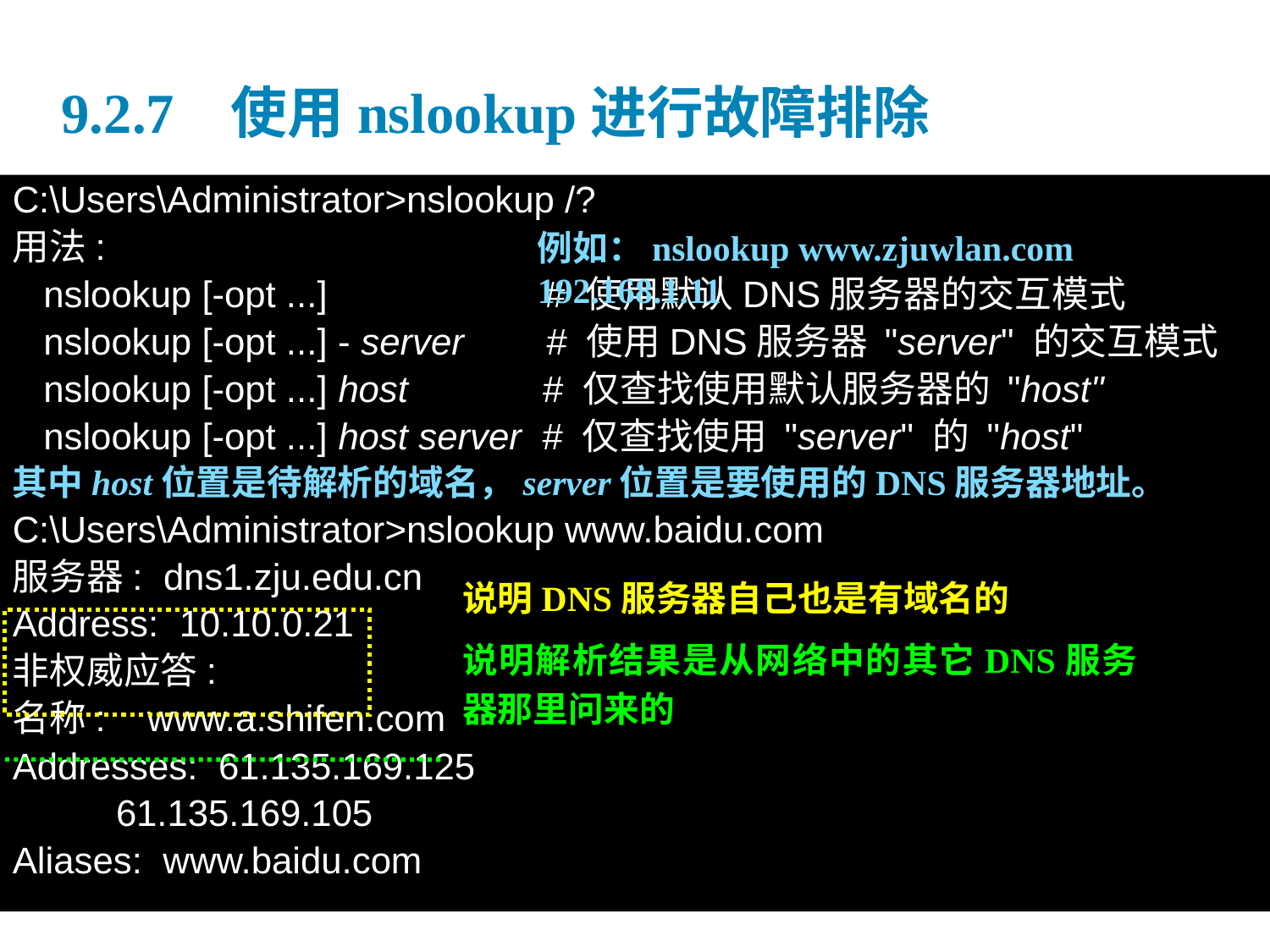

# 9.2.7   使用nslookup进行故障排除
C:\Users\Administrator>nslookup /?
用法:
   nslookup [-opt ...]                     # 使用默认DNS服务器的交互模式
   nslookup [-opt ...] - server        # 使用DNS服务器 "server" 的交互模式
   nslookup [-opt ...] host             # 仅查找使用默认服务器的 "host"
   nslookup [-opt ...] host server  # 仅查找使用 "server" 的 "host"
其中host位置是待解析的域名，server位置是要使用的DNS服务器地址。
C:\Users\Administrator>nslookup www.baidu.com
服务器:  dns1.zju.edu.cn
Address:  10.10.0.21
非权威应答:
名称:    www.a.shifen.com
Addresses:  61.135.169.125
          61.135.169.105
Aliases:  www.baidu.com
例如：nslookup www.zjuwlan.com 192.168.1.11
说明DNS服务器自己也是有域名的

说明解析结果是从网络中的其它DNS服务器那里问来的